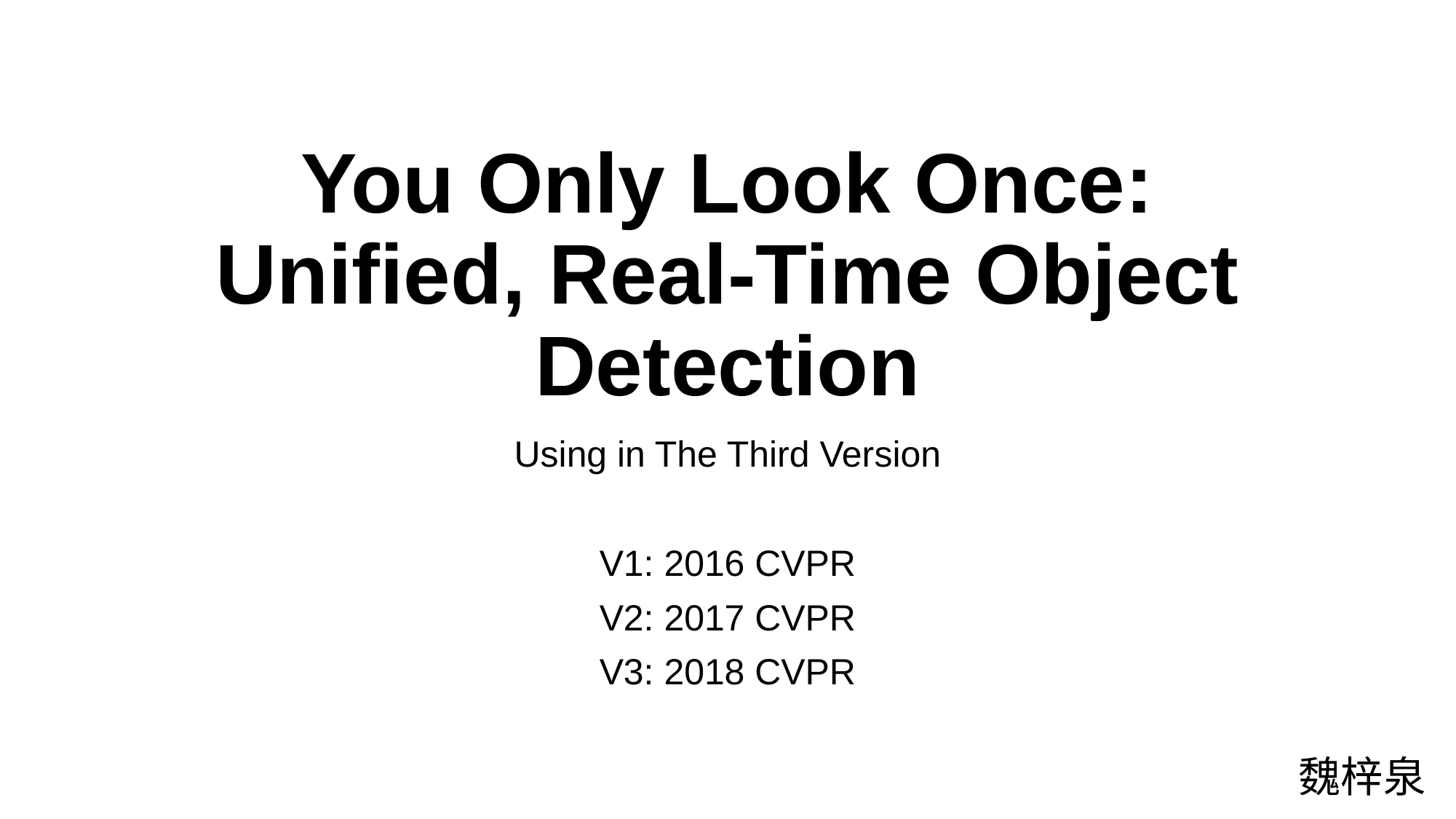

# You Only Look Once: Unified, Real-Time Object Detection
Using in The Third Version

V1: 2016 CVPR
V2: 2017 CVPR
V3: 2018 CVPR
魏梓泉